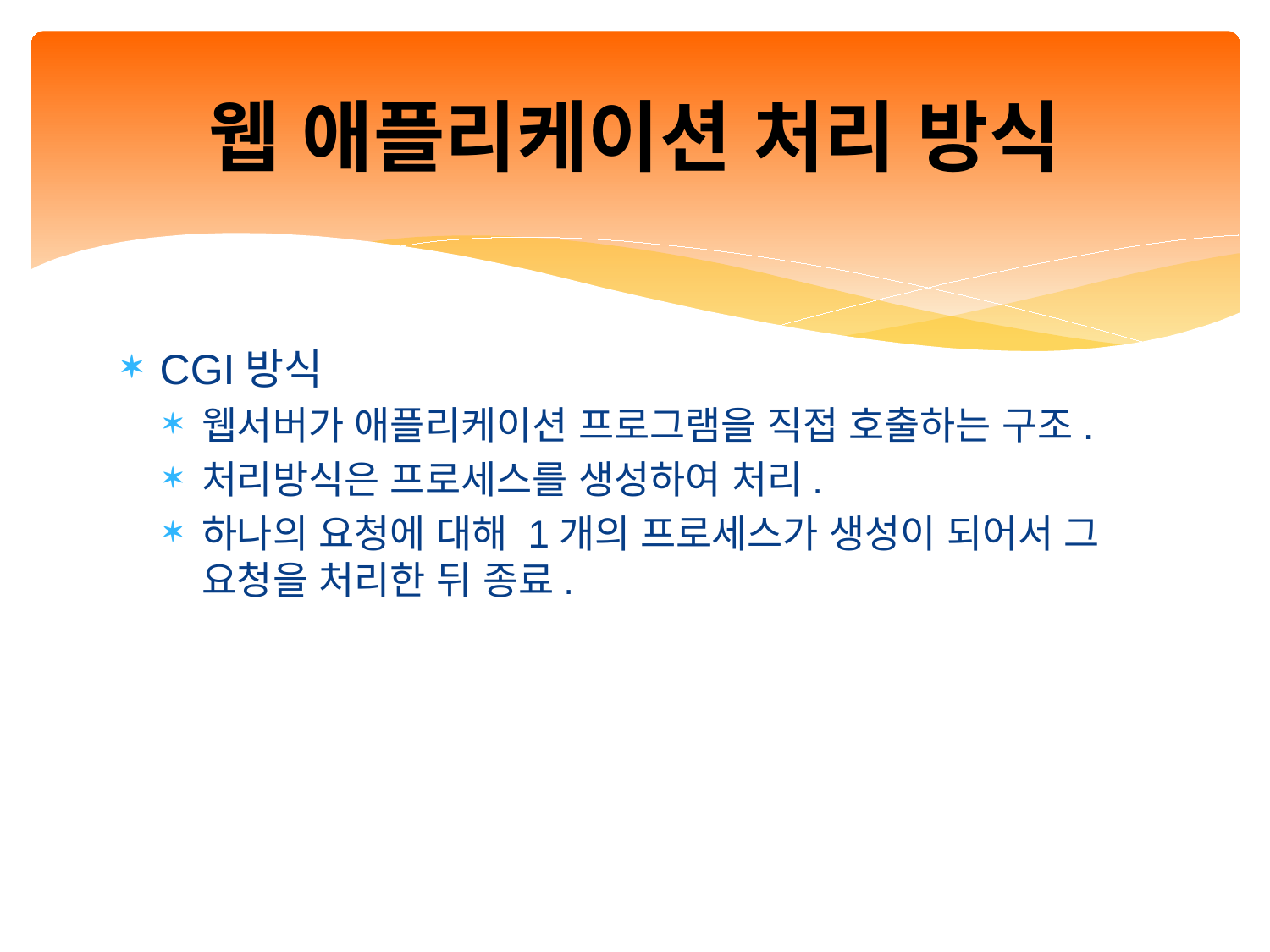

# 웹 애플리케이션 처리 방식
CGI방식
웹서버가 애플리케이션 프로그램을 직접 호출하는 구조.
처리방식은 프로세스를 생성하여 처리.
하나의 요청에 대해 1개의 프로세스가 생성이 되어서 그 요청을 처리한 뒤 종료.